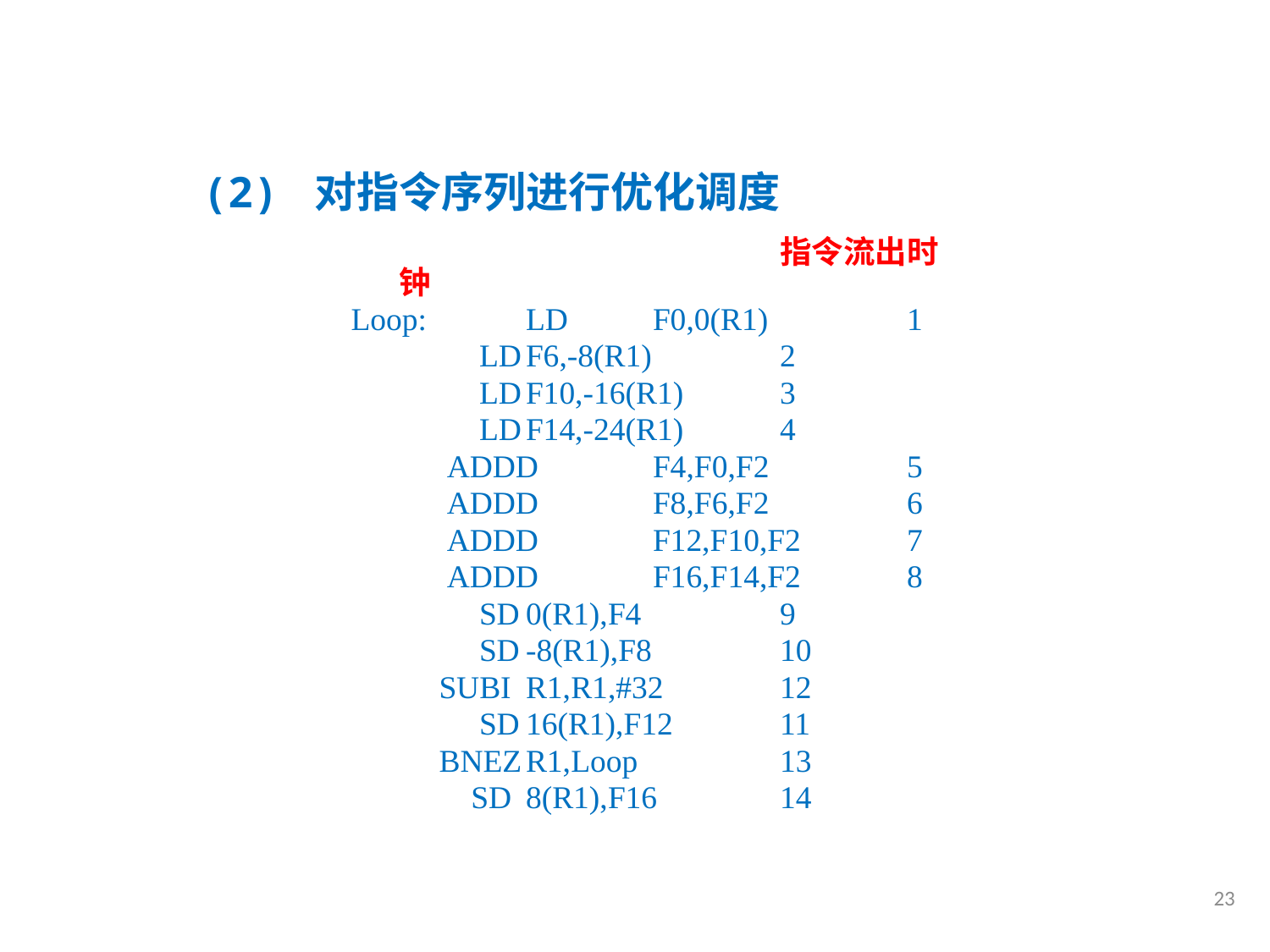

(2) 对指令序列进行优化调度
				指令流出时钟
Loop:	LD	F0,0(R1)		1
	          LD	F6,-8(R1)		2
	          LD	F10,-16(R1)	3
	          LD	F14,-24(R1)	4
	      ADDD	F4,F0,F2		5
	      ADDD	F8,F6,F2		6
	      ADDD	F12,F10,F2	7
	      ADDD	F16,F14,F2	8
	          SD	0(R1),F4		9
	          SD	-8(R1),F8		10
	     SUBI	R1,R1,#32	12
	          SD	16(R1),F12	11
	     BNEZ	R1,Loop		13
	         SD	8(R1),F16	14
23